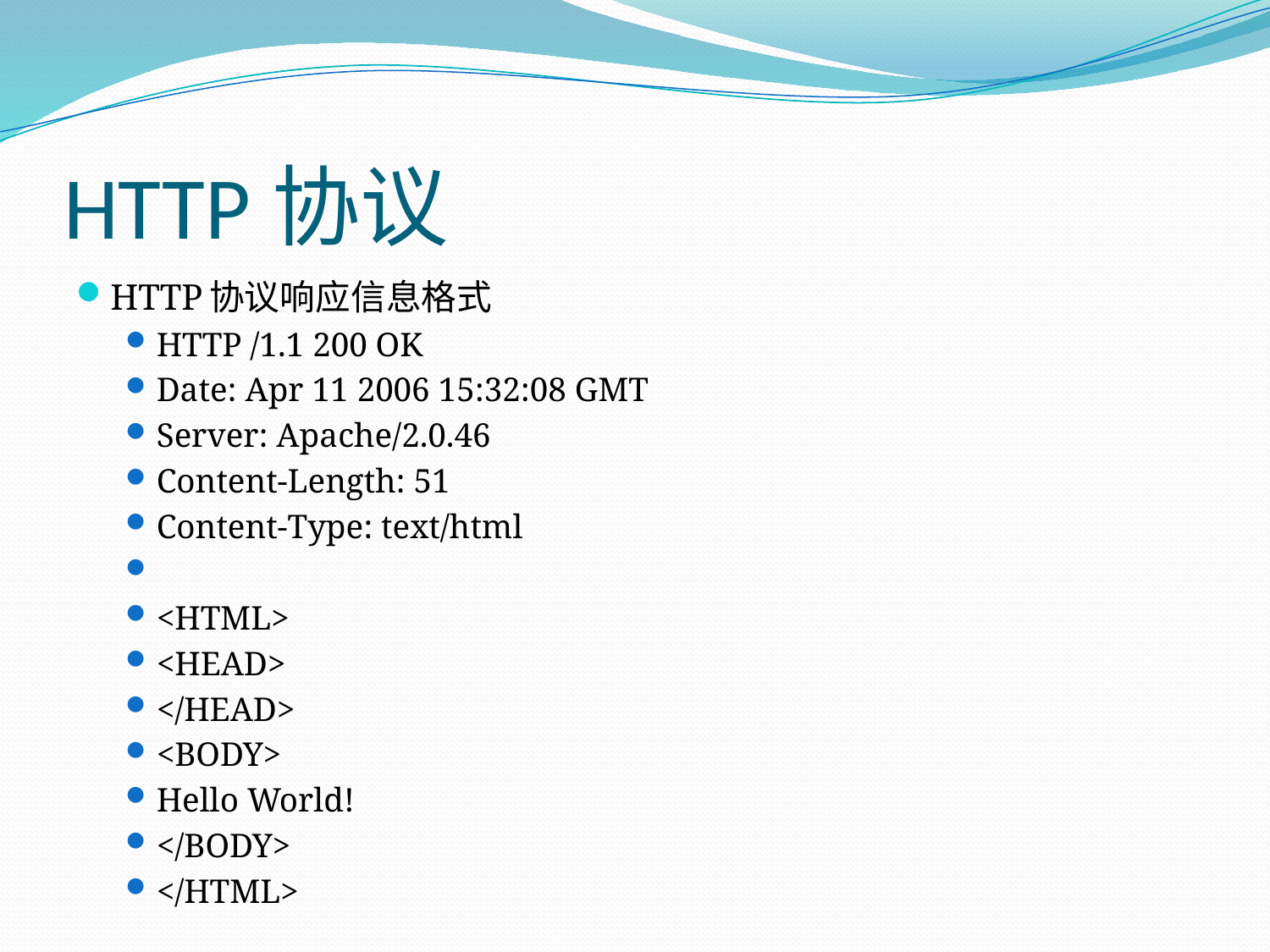

# HTTP协议
HTTP协议响应信息格式
HTTP /1.1 200 OK
Date: Apr 11 2006 15:32:08 GMT
Server: Apache/2.0.46
Content-Length: 51
Content-Type: text/html

<HTML>
<HEAD>
</HEAD>
<BODY>
Hello World!
</BODY>
</HTML>